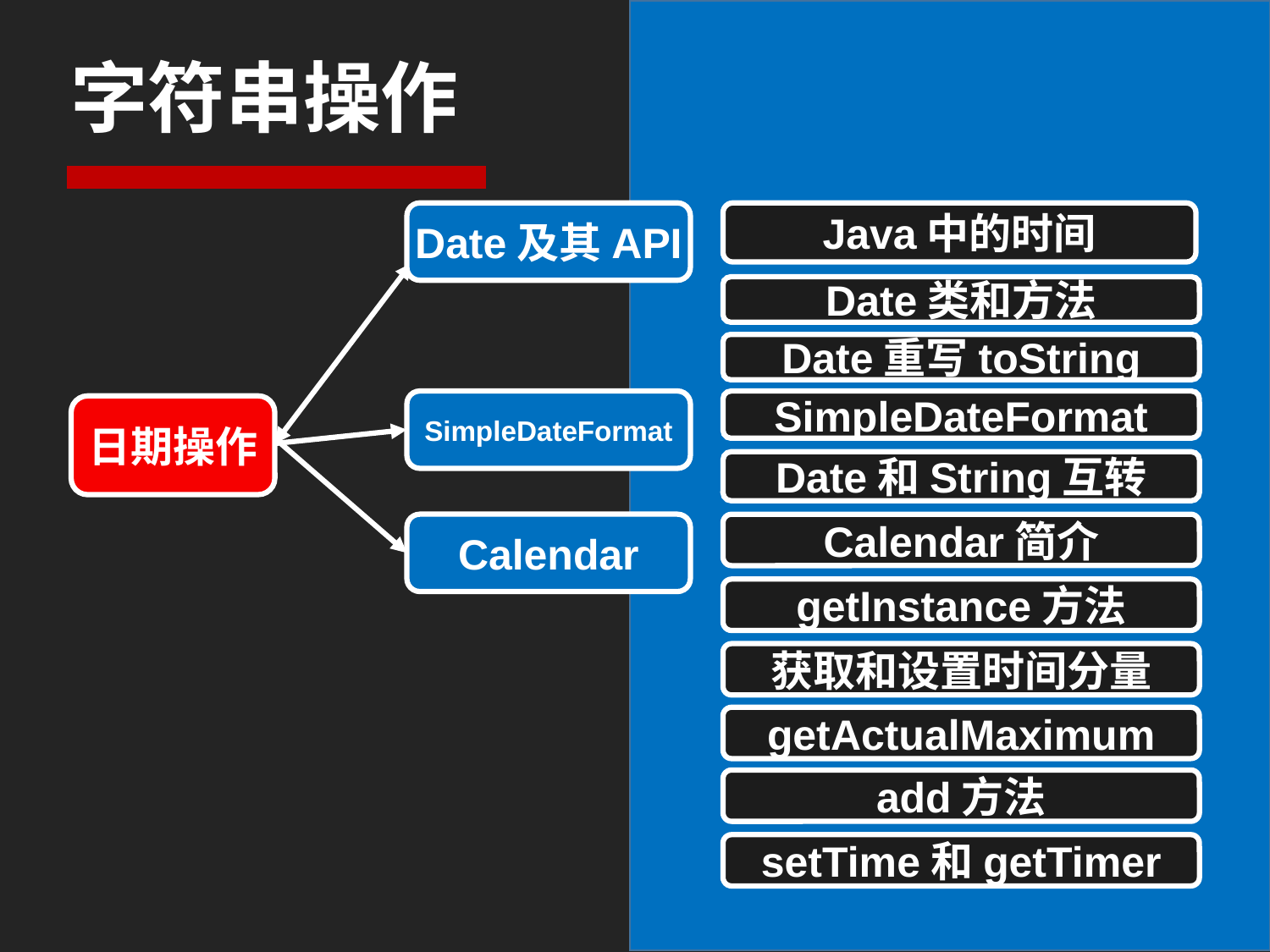

# 字符串操作

Date及其API
Java中的时间
Date类和方法
Date重写toString
SimpleDateFormat
SimpleDateFormat
日期操作
Date和String互转
Calendar
Calendar简介
getInstance方法
获取和设置时间分量
getActualMaximum
add方法
setTime和getTimer